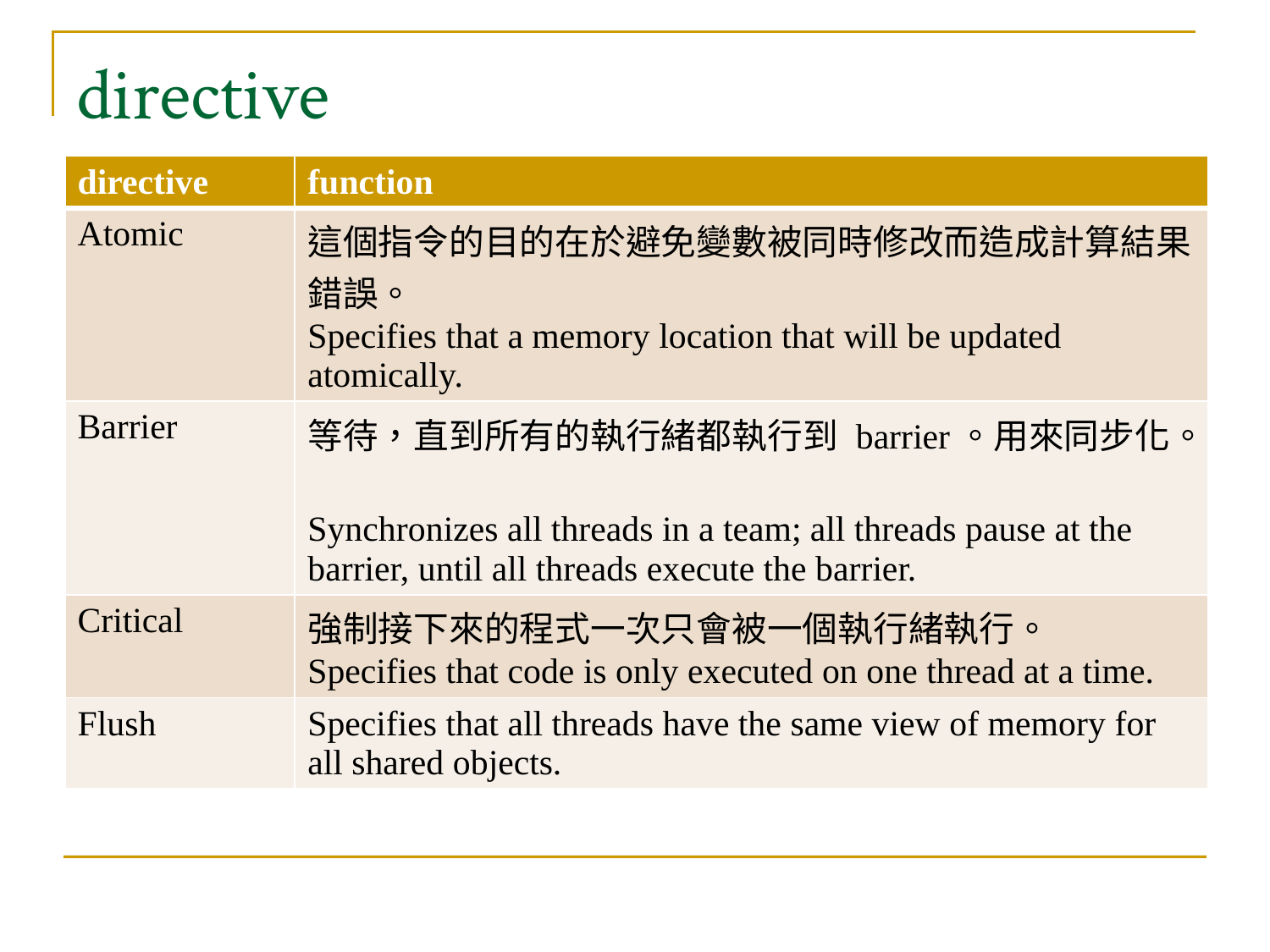

# directive
| directive | function |
| --- | --- |
| Atomic | 這個指令的目的在於避免變數被同時修改而造成計算結果錯誤。 Specifies that a memory location that will be updated atomically. |
| Barrier | 等待，直到所有的執行緒都執行到 barrier。用來同步化。 Synchronizes all threads in a team; all threads pause at the barrier, until all threads execute the barrier. |
| Critical | 強制接下來的程式一次只會被一個執行緒執行。 Specifies that code is only executed on one thread at a time. |
| Flush | Specifies that all threads have the same view of memory for all shared objects. |